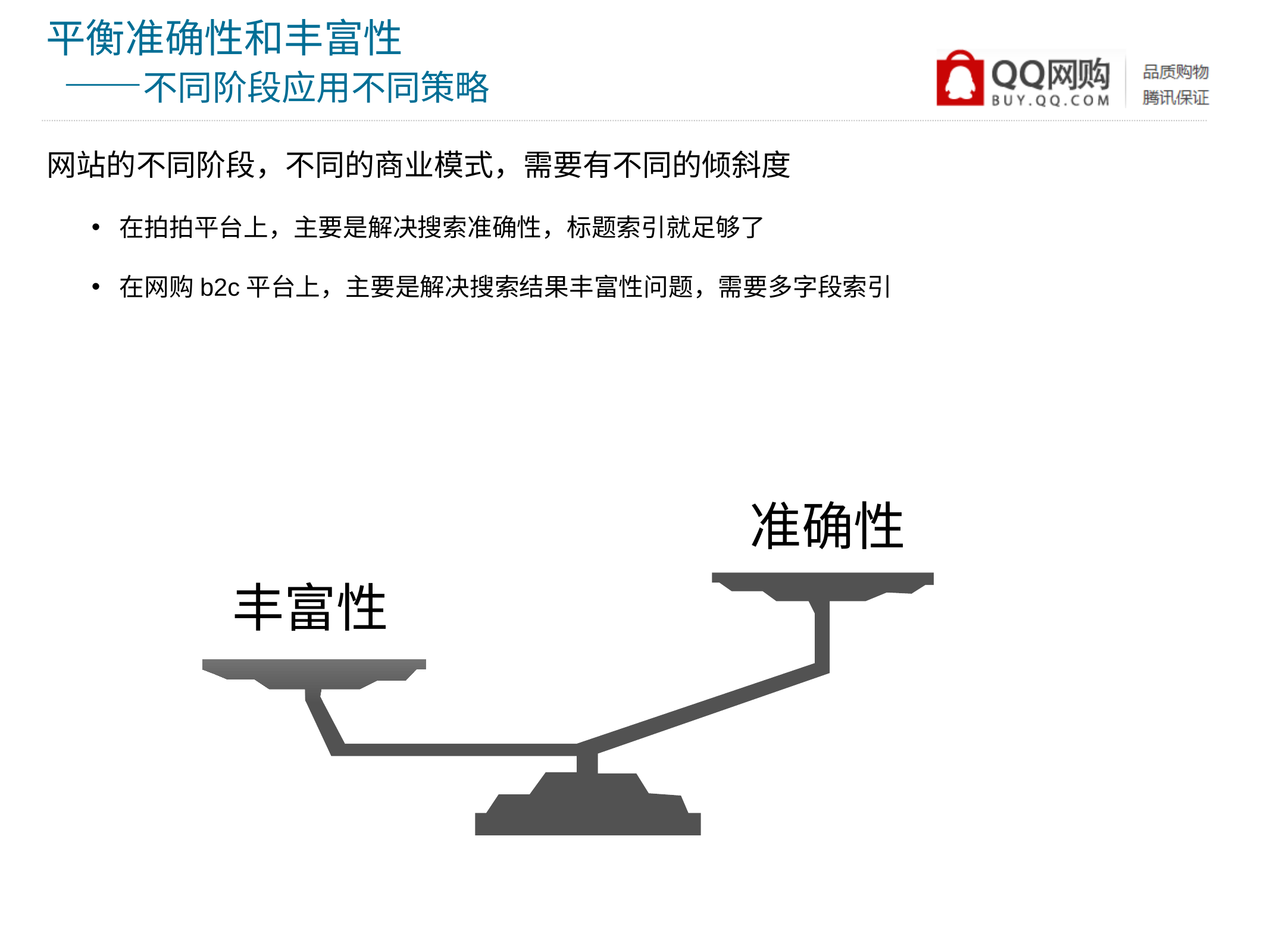

# 平衡准确性和丰富性 ——不同阶段应用不同策略
网站的不同阶段，不同的商业模式，需要有不同的倾斜度
在拍拍平台上，主要是解决搜索准确性，标题索引就足够了
在网购b2c平台上，主要是解决搜索结果丰富性问题，需要多字段索引
准确性

丰富性